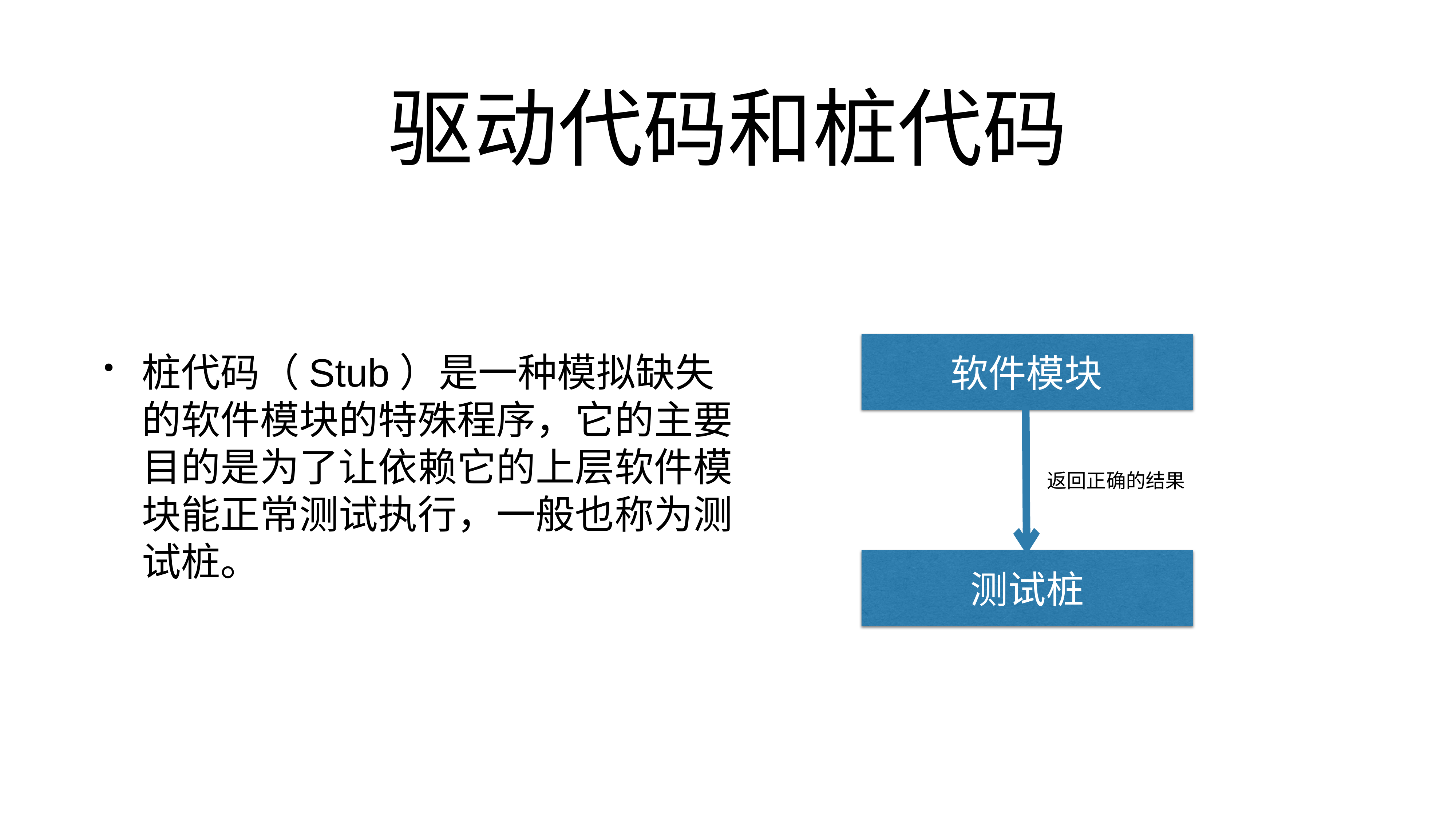

# 驱动代码和桩代码
桩代码（Stub）是一种模拟缺失的软件模块的特殊程序，它的主要目的是为了让依赖它的上层软件模块能正常测试执行，一般也称为测试桩。

软件模块

返回正确的结果

测试桩